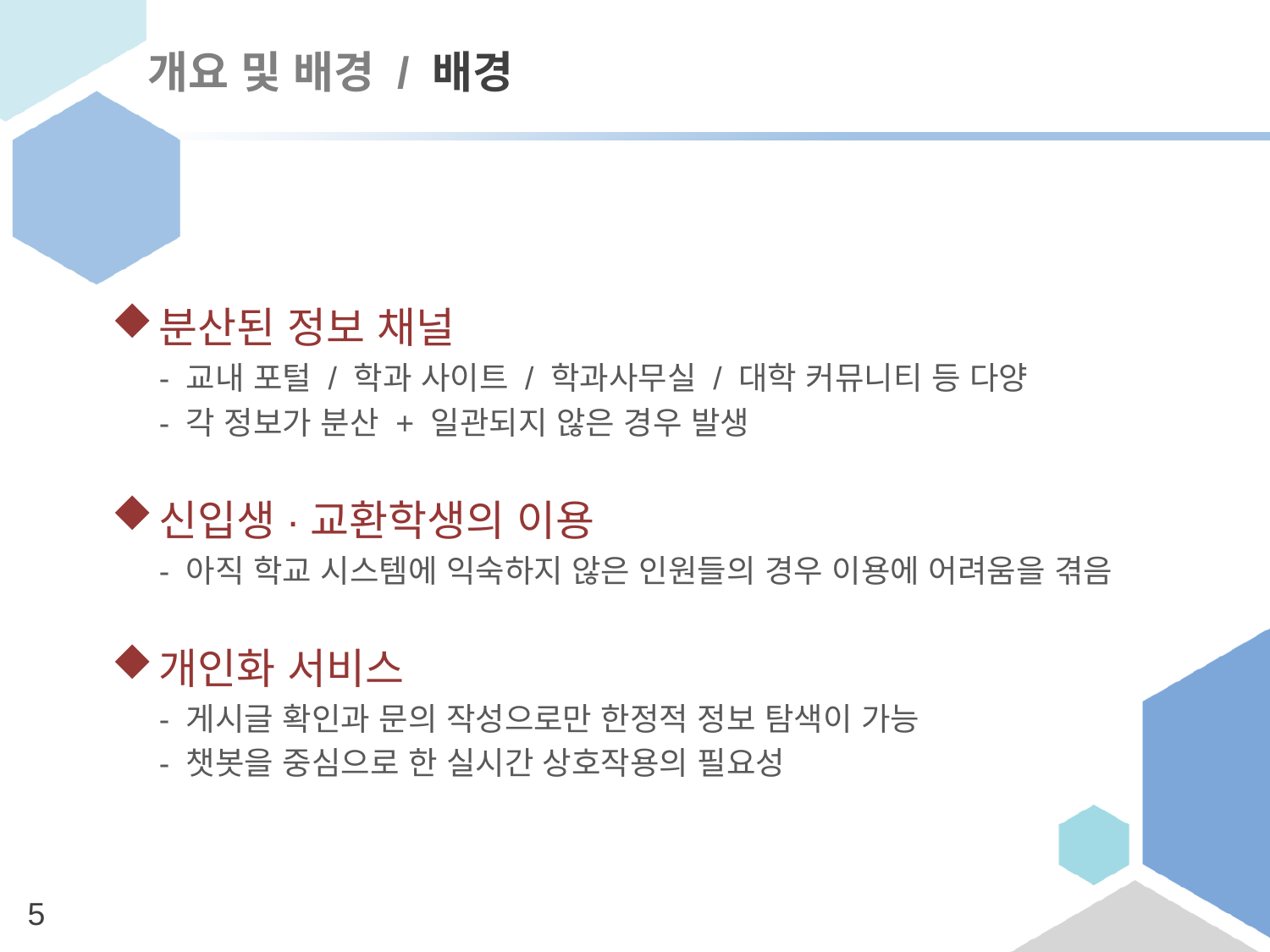

# 개요 및 배경 / 배경

분산된 정보 채널
	- 교내 포털 / 학과 사이트 / 학과사무실 / 대학 커뮤니티 등 다양
	- 각 정보가 분산 + 일관되지 않은 경우 발생

신입생·교환학생의 이용
	- 아직 학교 시스템에 익숙하지 않은 인원들의 경우 이용에 어려움을 겪음

개인화 서비스
	- 게시글 확인과 문의 작성으로만 한정적 정보 탐색이 가능
	- 챗봇을 중심으로 한 실시간 상호작용의 필요성
5